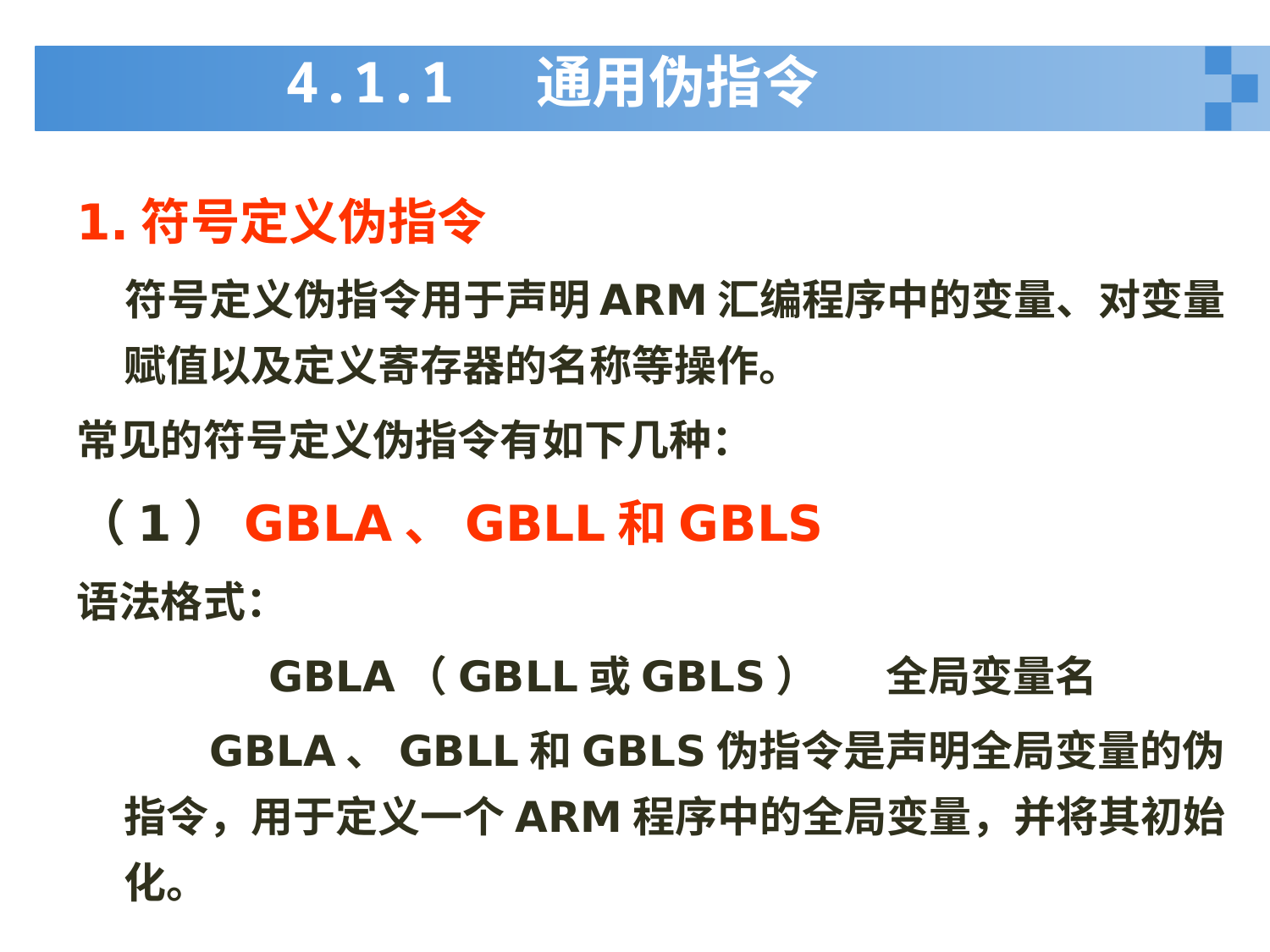

# 4.1.1  通用伪指令
1.符号定义伪指令
    符号定义伪指令用于声明ARM汇编程序中的变量、对变量赋值以及定义寄存器的名称等操作。
常见的符号定义伪指令有如下几种：
（1）GBLA、GBLL和GBLS
语法格式：
             GBLA（GBLL或GBLS）	全局变量名
         GBLA、GBLL和GBLS伪指令是声明全局变量的伪指令，用于定义一个ARM程序中的全局变量，并将其初始化。